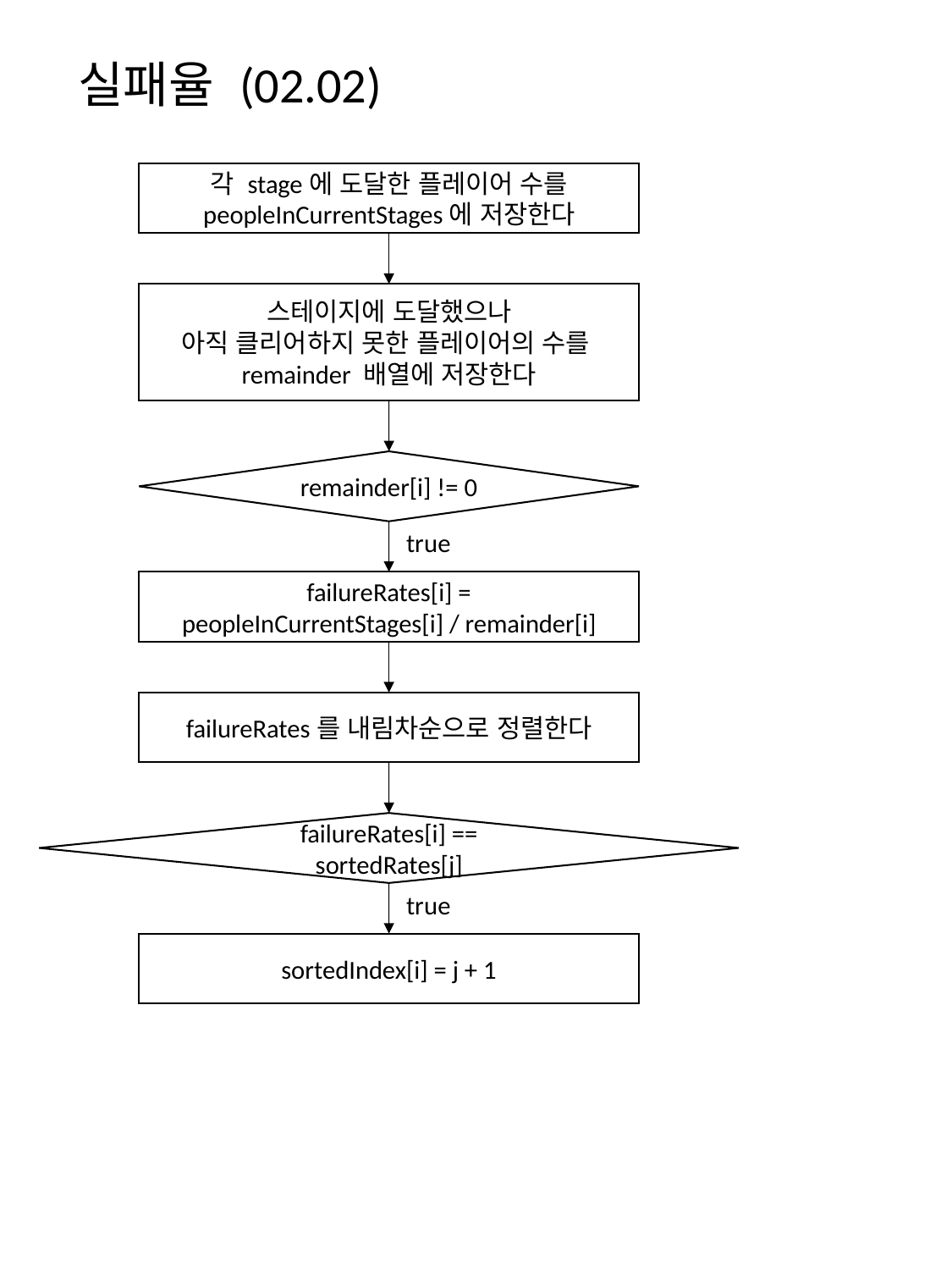

# 실패율 (02.02)
각 stage에 도달한 플레이어 수를 peopleInCurrentStages에 저장한다
스테이지에 도달했으나
아직 클리어하지 못한 플레이어의 수를
remainder 배열에 저장한다
remainder[i] != 0
true
failureRates[i] =
peopleInCurrentStages[i] / remainder[i]
failureRates를 내림차순으로 정렬한다
failureRates[i] == sortedRates[j]
true
sortedIndex[i] = j + 1